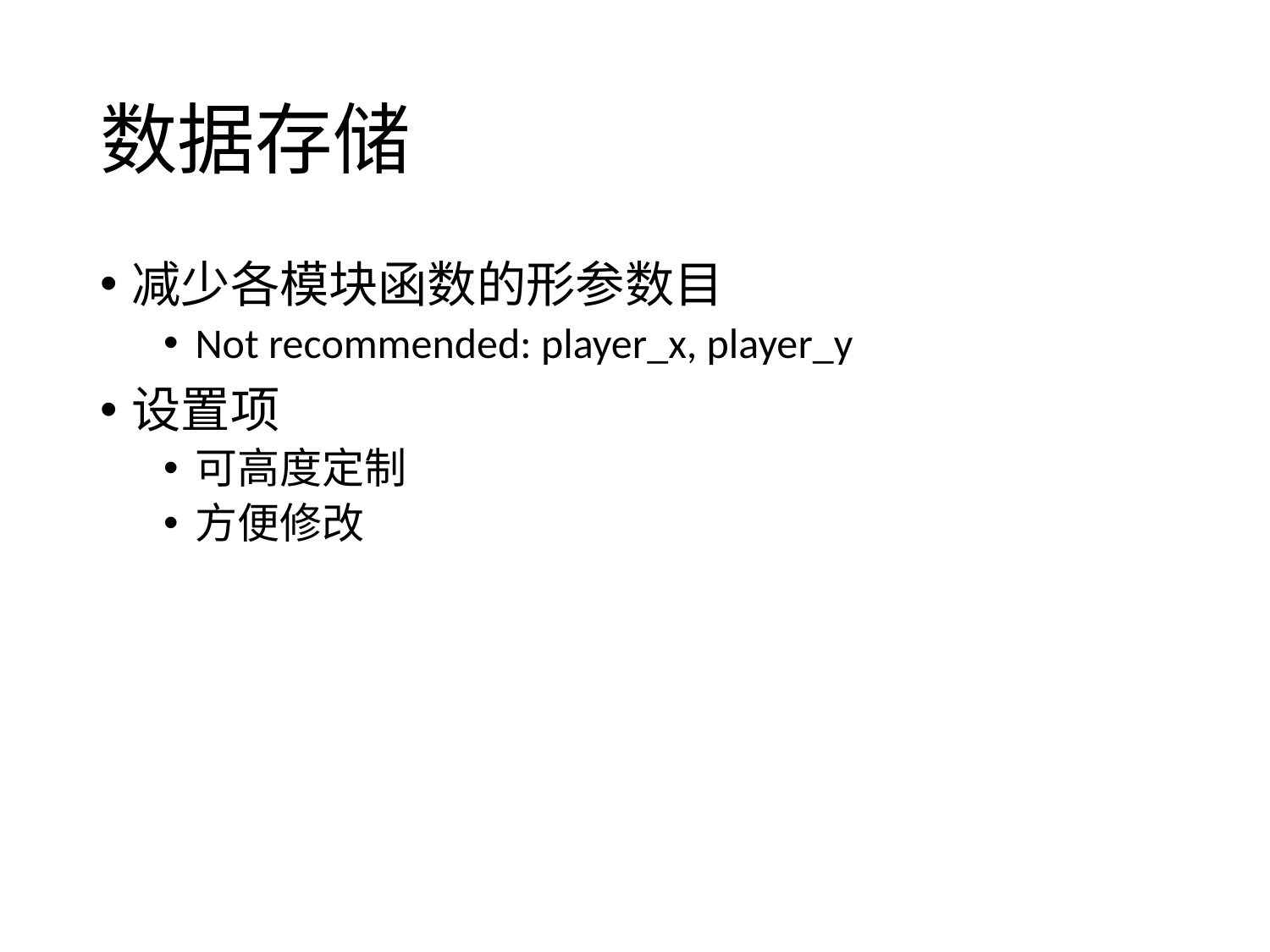

# 数据存储
减少各模块函数的形参数目
Not recommended: player_x, player_y
设置项
可高度定制
方便修改